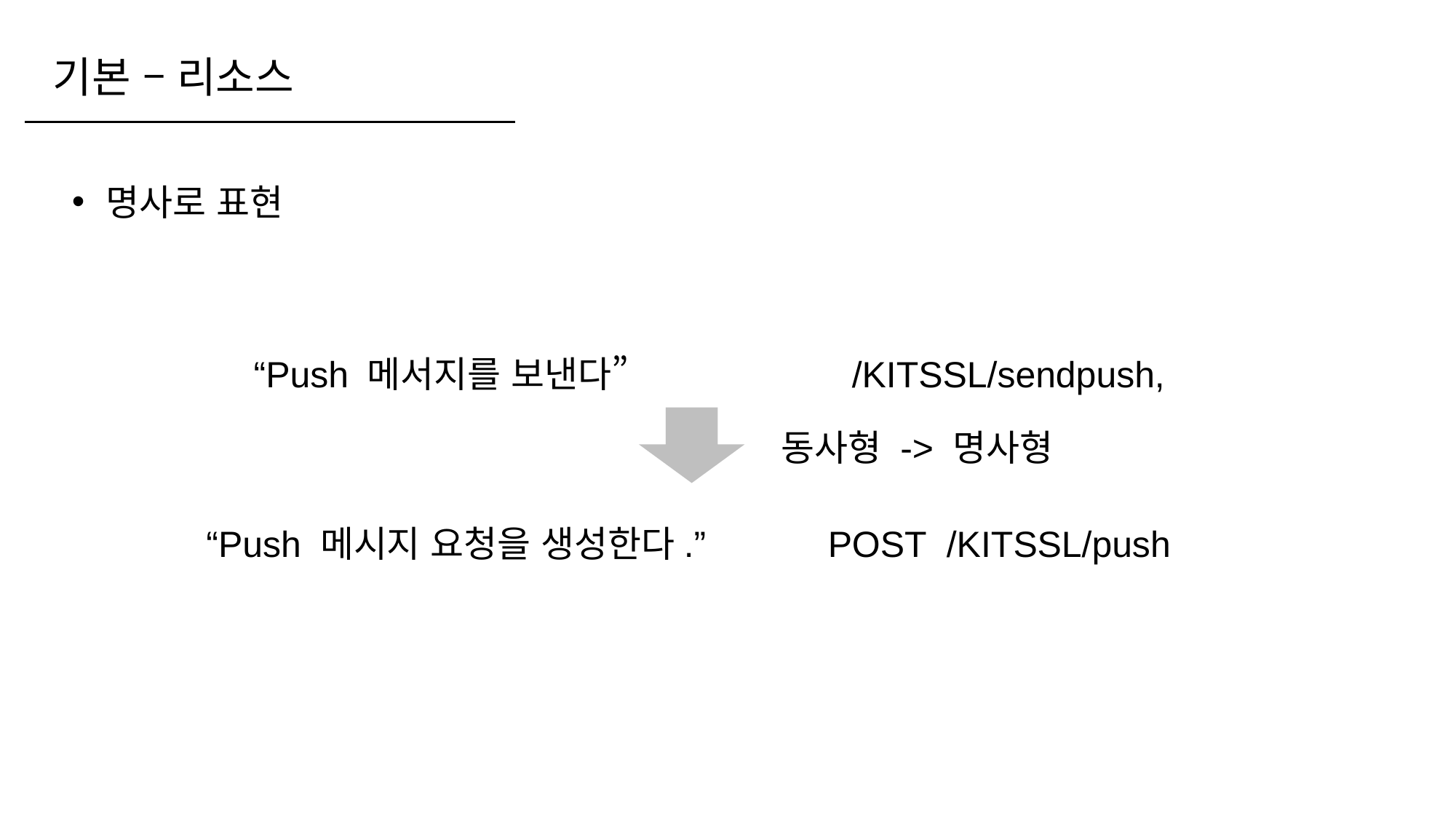

기본 – 리소스
명사로 표현
“Push 메서지를 보낸다”                     /KITSSL/sendpush,

동사형 -> 명사형
“Push 메시지 요청을 생성한다.”            POST  /KITSSL/push